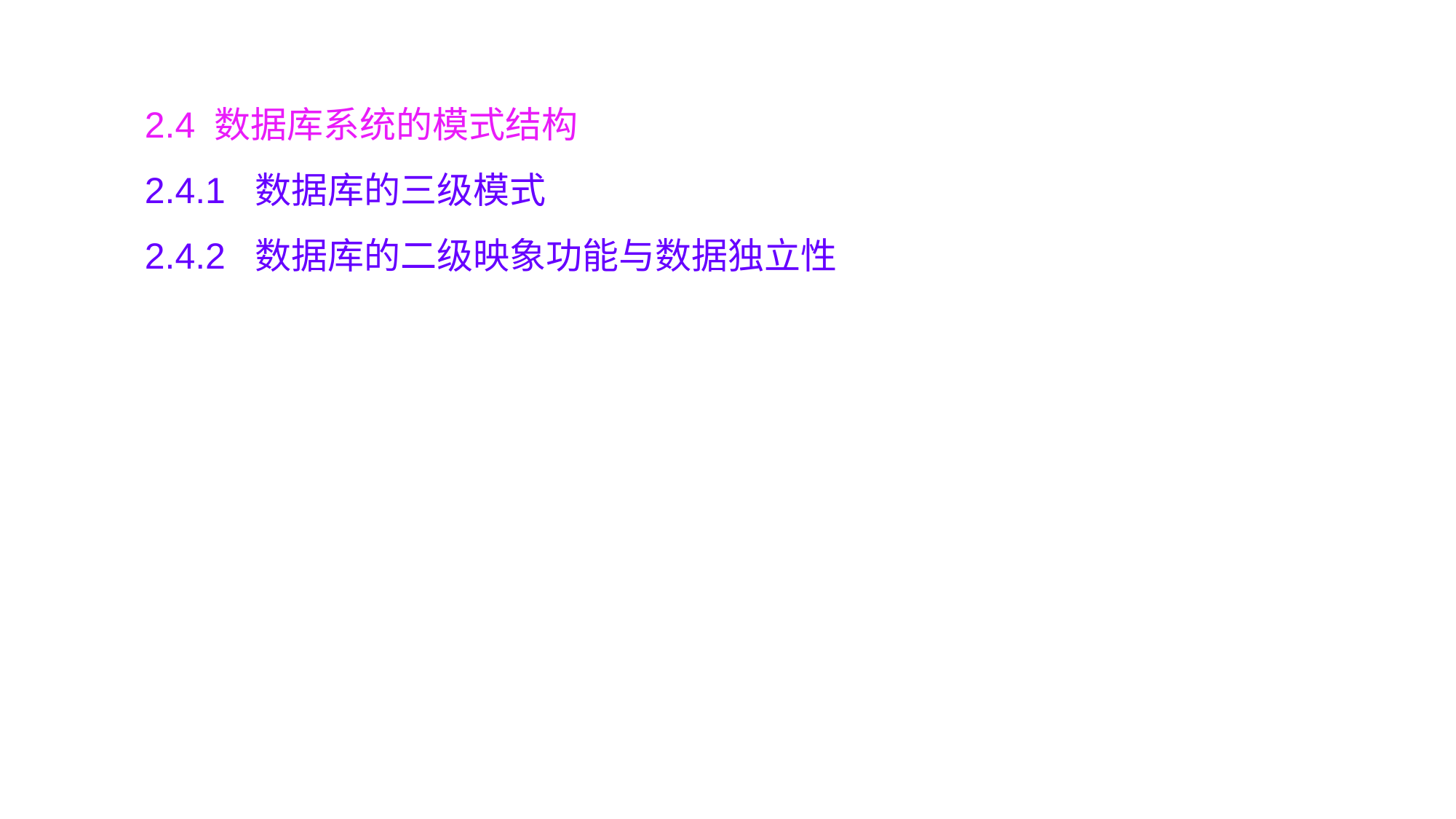

2.4 数据库系统的模式结构
2.4.1  数据库的三级模式
2.4.2  数据库的二级映象功能与数据独立性